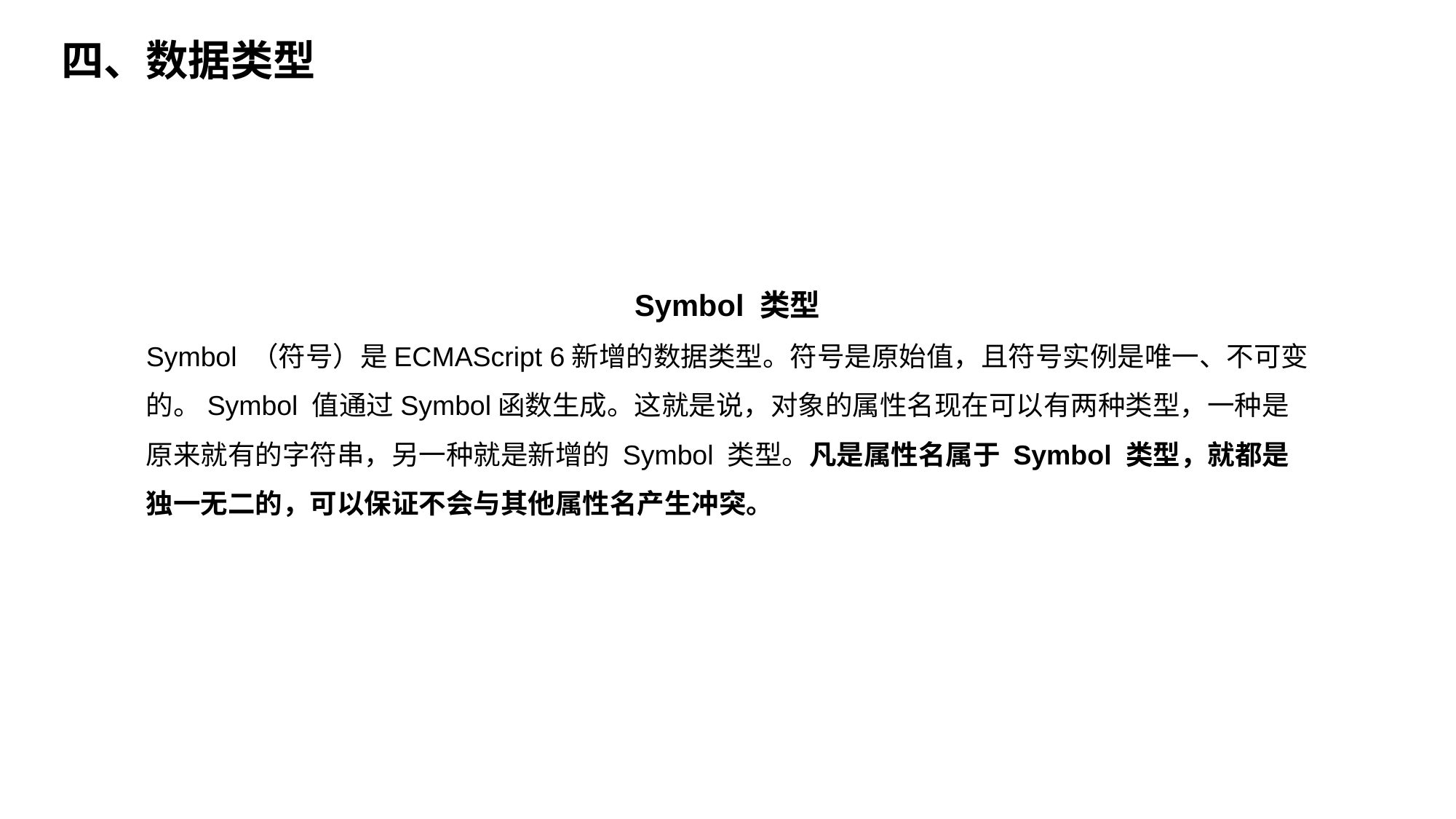

四、数据类型
Symbol 类型
Symbol （符号）是ECMAScript 6新增的数据类型。符号是原始值，且符号实例是唯一、不可变的。Symbol 值通过Symbol函数生成。这就是说，对象的属性名现在可以有两种类型，一种是原来就有的字符串，另一种就是新增的 Symbol 类型。凡是属性名属于 Symbol 类型，就都是独一无二的，可以保证不会与其他属性名产生冲突。